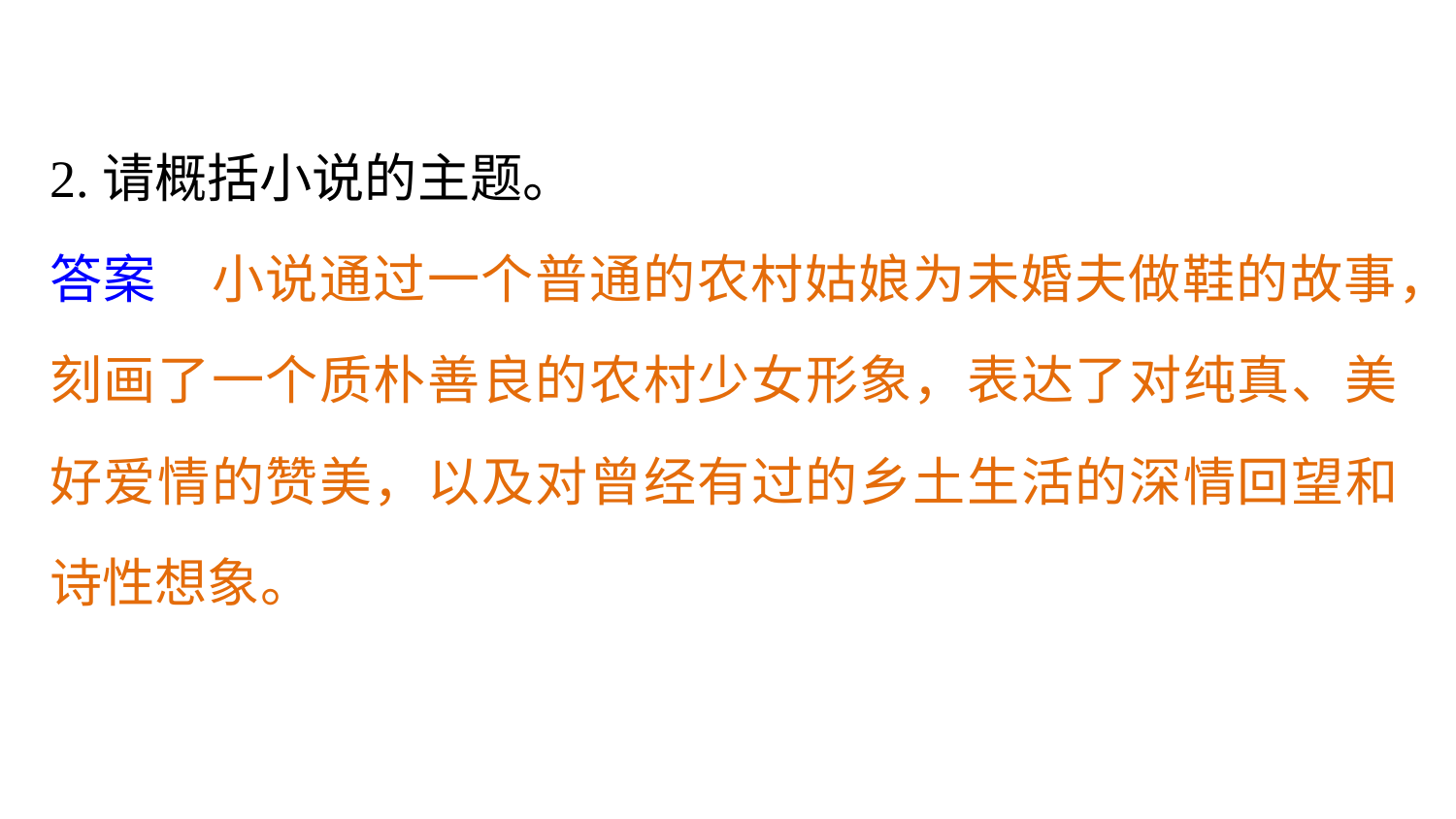

2.请概括小说的主题。
答案　小说通过一个普通的农村姑娘为未婚夫做鞋的故事，刻画了一个质朴善良的农村少女形象，表达了对纯真、美好爱情的赞美，以及对曾经有过的乡土生活的深情回望和诗性想象。